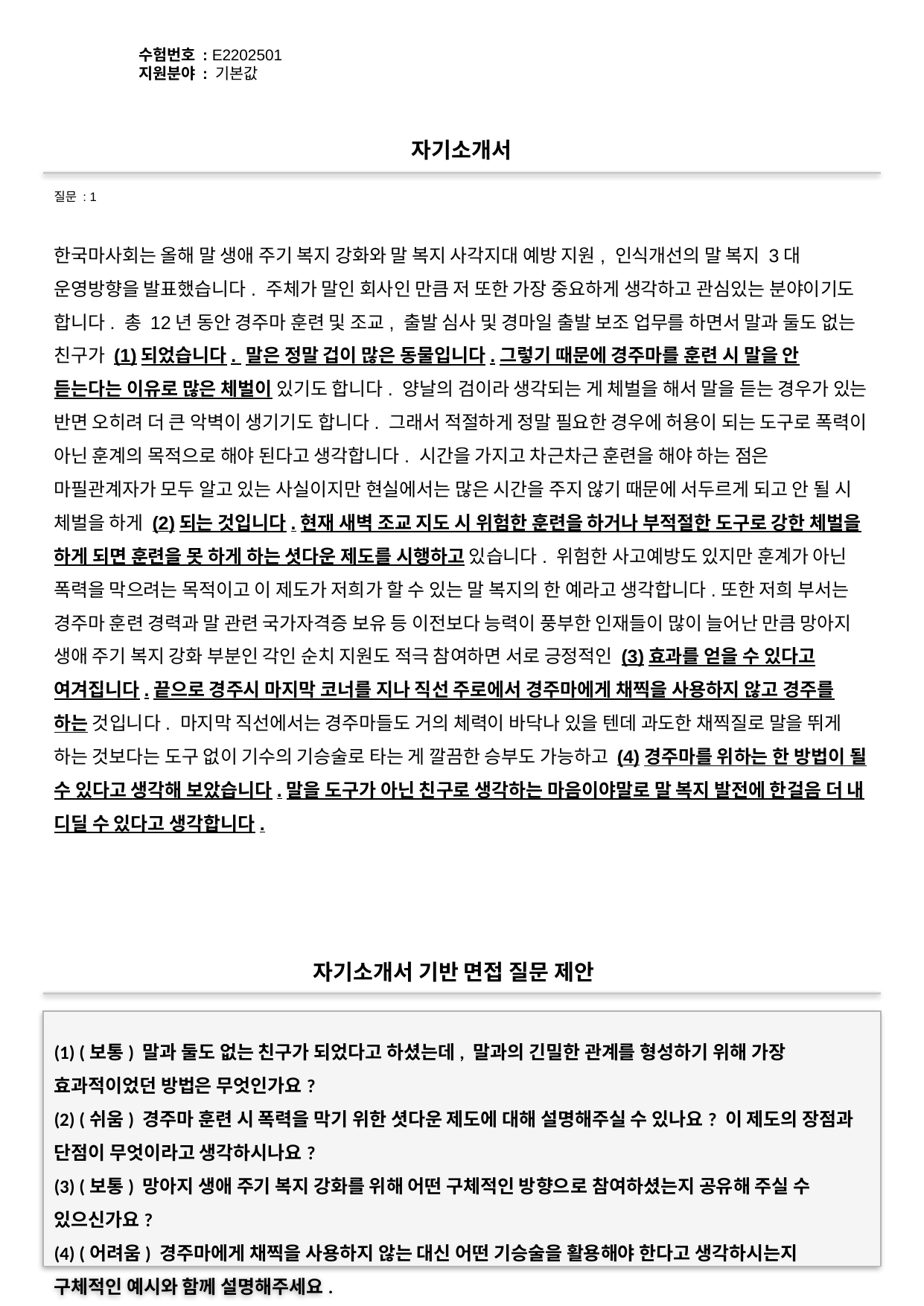

수험번호 : E2202501
지원분야 : 기본값
#

자기소개서

질문 : 1

한국마사회는 올해 말 생애 주기 복지 강화와 말 복지 사각지대 예방 지원, 인식개선의 말 복지 3대 운영방향을 발표했습니다. 주체가 말인 회사인 만큼 저 또한 가장 중요하게 생각하고 관심있는 분야이기도 합니다. 총 12년 동안 경주마 훈련 및 조교, 출발 심사 및 경마일 출발 보조 업무를 하면서 말과 둘도 없는 친구가 (1)되었습니다. 말은 정말 겁이 많은 동물입니다.그렇기 때문에 경주마를 훈련 시 말을 안 듣는다는 이유로 많은 체벌이 있기도 합니다. 양날의 검이라 생각되는 게 체벌을 해서 말을 듣는 경우가 있는 반면 오히려 더 큰 악벽이 생기기도 합니다. 그래서 적절하게 정말 필요한 경우에 허용이 되는 도구로 폭력이 아닌 훈계의 목적으로 해야 된다고 생각합니다. 시간을 가지고 차근차근 훈련을 해야 하는 점은 마필관계자가 모두 알고 있는 사실이지만 현실에서는 많은 시간을 주지 않기 때문에 서두르게 되고 안 될 시 체벌을 하게 (2)되는 것입니다.현재 새벽 조교 지도 시 위험한 훈련을 하거나 부적절한 도구로 강한 체벌을 하게 되면 훈련을 못 하게 하는 셧다운 제도를 시행하고 있습니다. 위험한 사고예방도 있지만 훈계가 아닌 폭력을 막으려는 목적이고 이 제도가 저희가 할 수 있는 말 복지의 한 예라고 생각합니다.또한 저희 부서는 경주마 훈련 경력과 말 관련 국가자격증 보유 등 이전보다 능력이 풍부한 인재들이 많이 늘어난 만큼 망아지 생애 주기 복지 강화 부분인 각인 순치 지원도 적극 참여하면 서로 긍정적인 (3)효과를 얻을 수 있다고 여겨집니다.끝으로 경주시 마지막 코너를 지나 직선 주로에서 경주마에게 채찍을 사용하지 않고 경주를 하는 것입니다. 마지막 직선에서는 경주마들도 거의 체력이 바닥나 있을 텐데 과도한 채찍질로 말을 뛰게 하는 것보다는 도구 없이 기수의 기승술로 타는 게 깔끔한 승부도 가능하고 (4)경주마를 위하는 한 방법이 될 수 있다고 생각해 보았습니다.말을 도구가 아닌 친구로 생각하는 마음이야말로 말 복지 발전에 한걸음 더 내 디딜 수 있다고 생각합니다.

자기소개서 기반 면접 질문 제안

(1) (보통) 말과 둘도 없는 친구가 되었다고 하셨는데, 말과의 긴밀한 관계를 형성하기 위해 가장 효과적이었던 방법은 무엇인가요?
(2) (쉬움) 경주마 훈련 시 폭력을 막기 위한 셧다운 제도에 대해 설명해주실 수 있나요? 이 제도의 장점과 단점이 무엇이라고 생각하시나요?
(3) (보통) 망아지 생애 주기 복지 강화를 위해 어떤 구체적인 방향으로 참여하셨는지 공유해 주실 수 있으신가요?
(4) (어려움) 경주마에게 채찍을 사용하지 않는 대신 어떤 기승술을 활용해야 한다고 생각하시는지 구체적인 예시와 함께 설명해주세요.